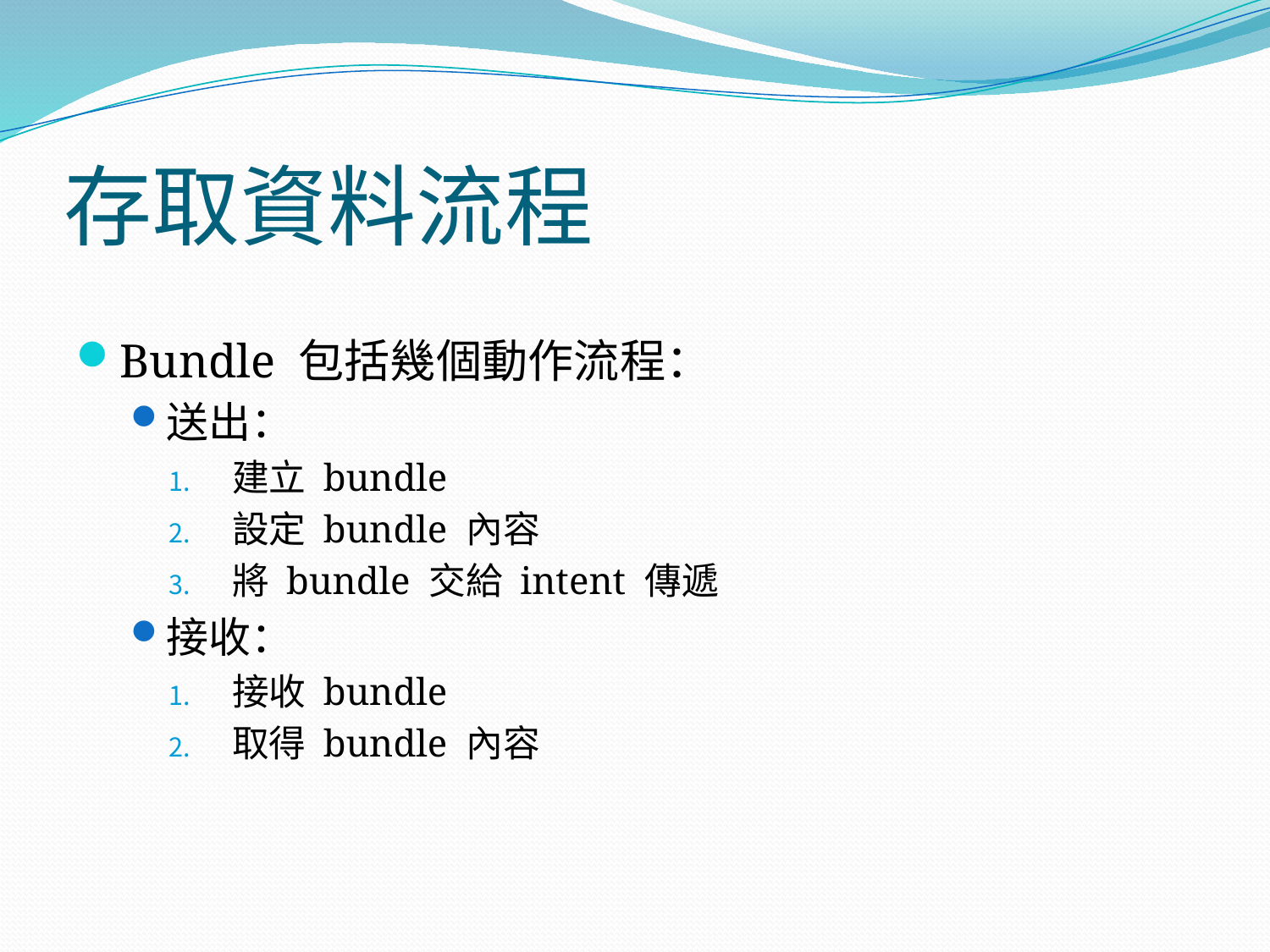

# 存取資料流程
Bundle 包括幾個動作流程：
送出：
建立 bundle
設定 bundle 內容
將 bundle 交給 intent 傳遞
接收：
接收 bundle
取得 bundle 內容